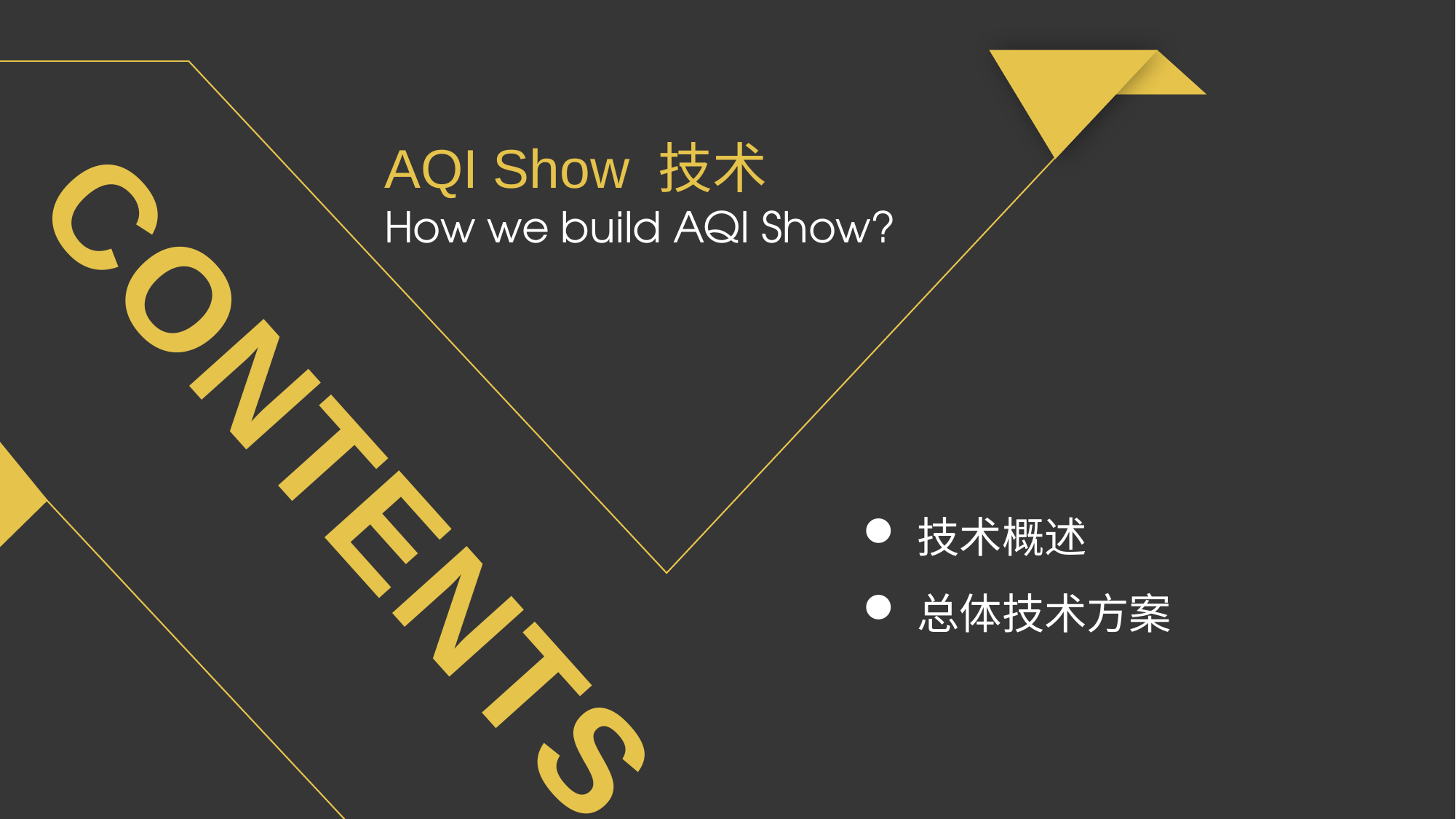

AQI Show 技术
How we build AQI Show?
CONTENTS
技术概述
总体技术方案